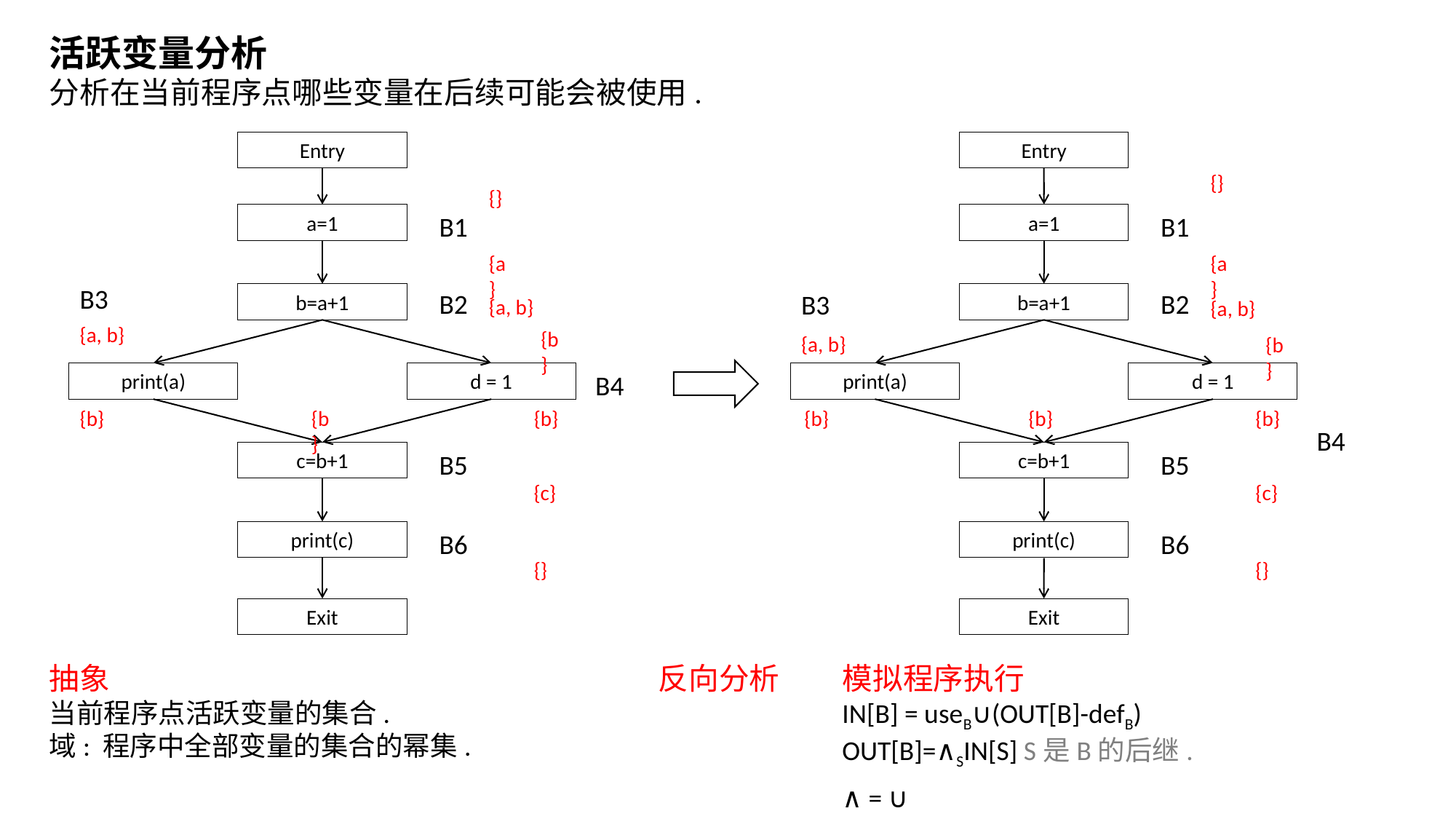

活跃变量分析
分析在当前程序点哪些变量在后续可能会被使用.
Entry
Entry
{}
{}
a=1
B1
a=1
B1
{a}
{a}
B3
B2
B2
B3
b=a+1
b=a+1
{a, b}
{a, b}
{a, b}
{b}
{a, b}
{b}

print(a)
d = 1
B4
print(a)
d = 1
{b}
{b}
{b}
{b}
{b}
{b}
B4
c=b+1
B5
c=b+1
B5
{c}
{c}
print(c)
B6
print(c)
B6
{}
{}
Exit
Exit
抽象
当前程序点活跃变量的集合.
域: 程序中全部变量的集合的幂集.
反向分析
模拟程序执行
IN[B] = useB∪(OUT[B]-defB)
OUT[B]=∧SIN[S] S是B的后继.

∧ = ∪